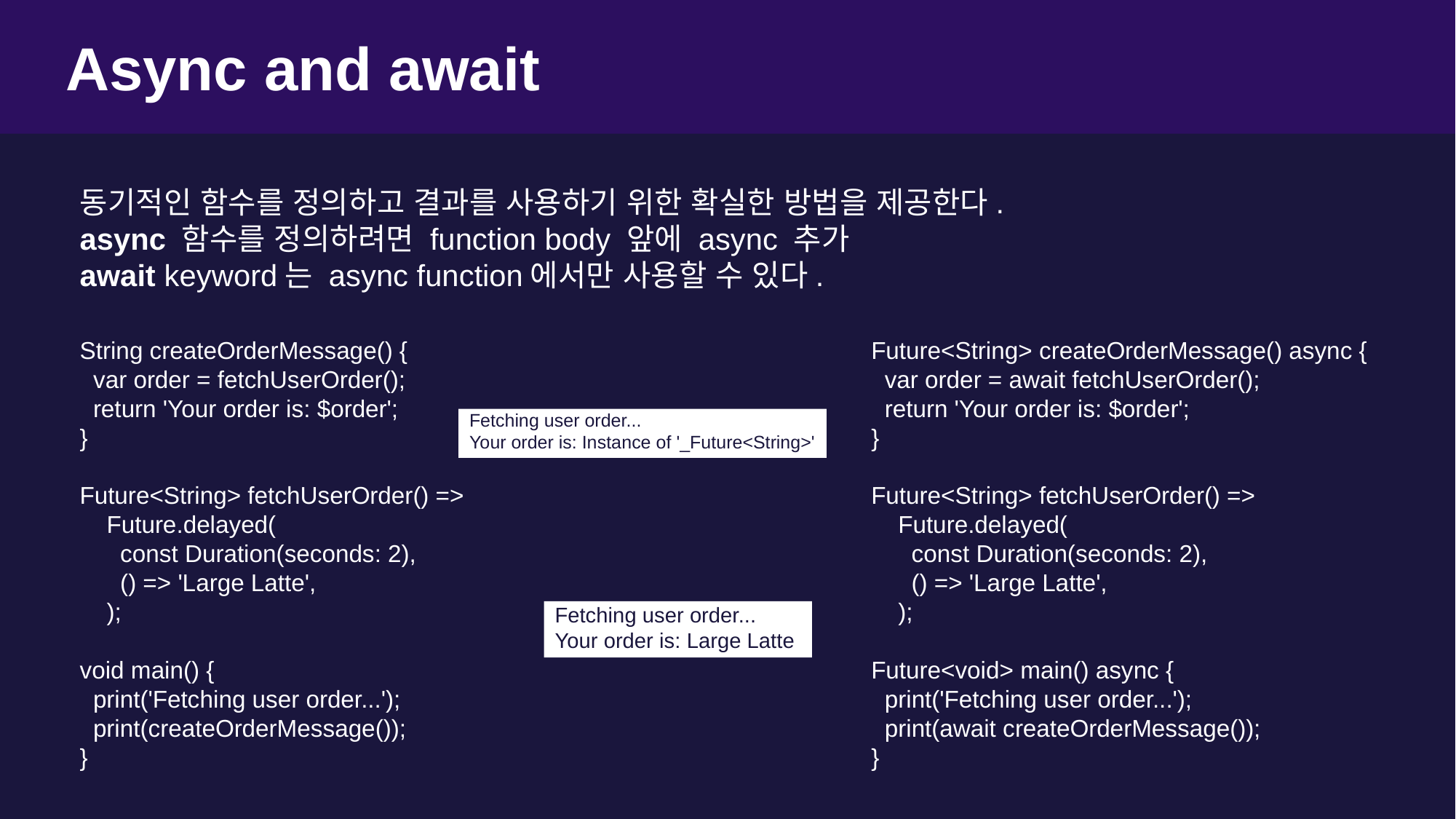

Async and await
동기적인 함수를 정의하고 결과를 사용하기 위한 확실한 방법을 제공한다.
async 함수를 정의하려면 function body 앞에 async 추가
await keyword는 async function에서만 사용할 수 있다.
String createOrderMessage() {
  var order = fetchUserOrder();
  return 'Your order is: $order';
}

Future<String> fetchUserOrder() =>
    Future.delayed(
      const Duration(seconds: 2),
      () => 'Large Latte',
    );

void main() {
  print('Fetching user order...');
  print(createOrderMessage());
}
Future<String> createOrderMessage() async {
  var order = await fetchUserOrder();
  return 'Your order is: $order';
}

Future<String> fetchUserOrder() =>
    Future.delayed(
      const Duration(seconds: 2),
      () => 'Large Latte',
    );

Future<void> main() async {
  print('Fetching user order...');
  print(await createOrderMessage());
}
Fetching user order...
Your order is: Instance of '_Future<String>'
Fetching user order...
Your order is: Large Latte